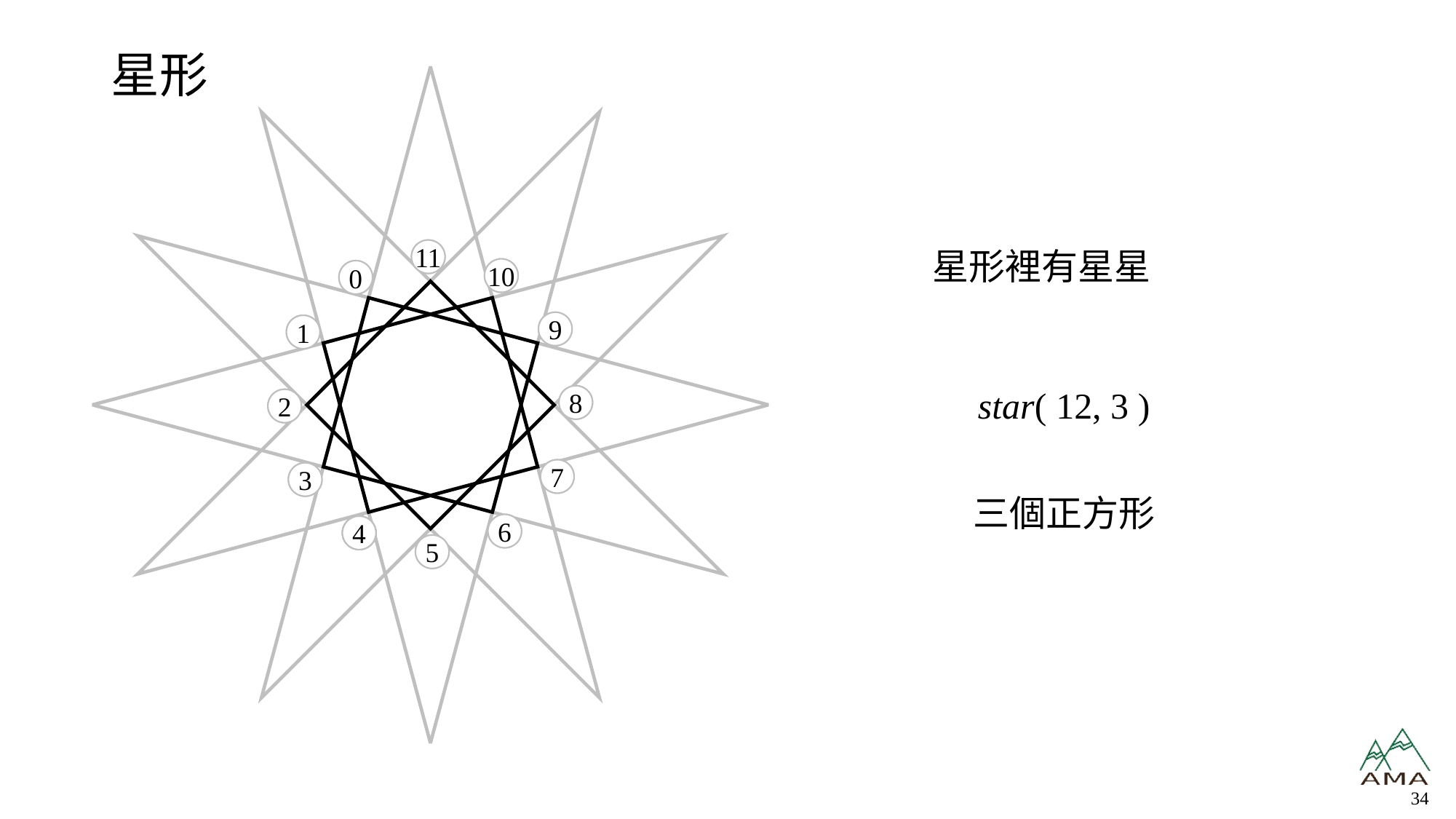

# 星形

星形裡有星星
1
11
1
10
1
0
1
9
1
1
1
8
1
2
1
7
1
3
1
6
1
4
4
4
5
5

star( 12, 3 )
三個正方形
34